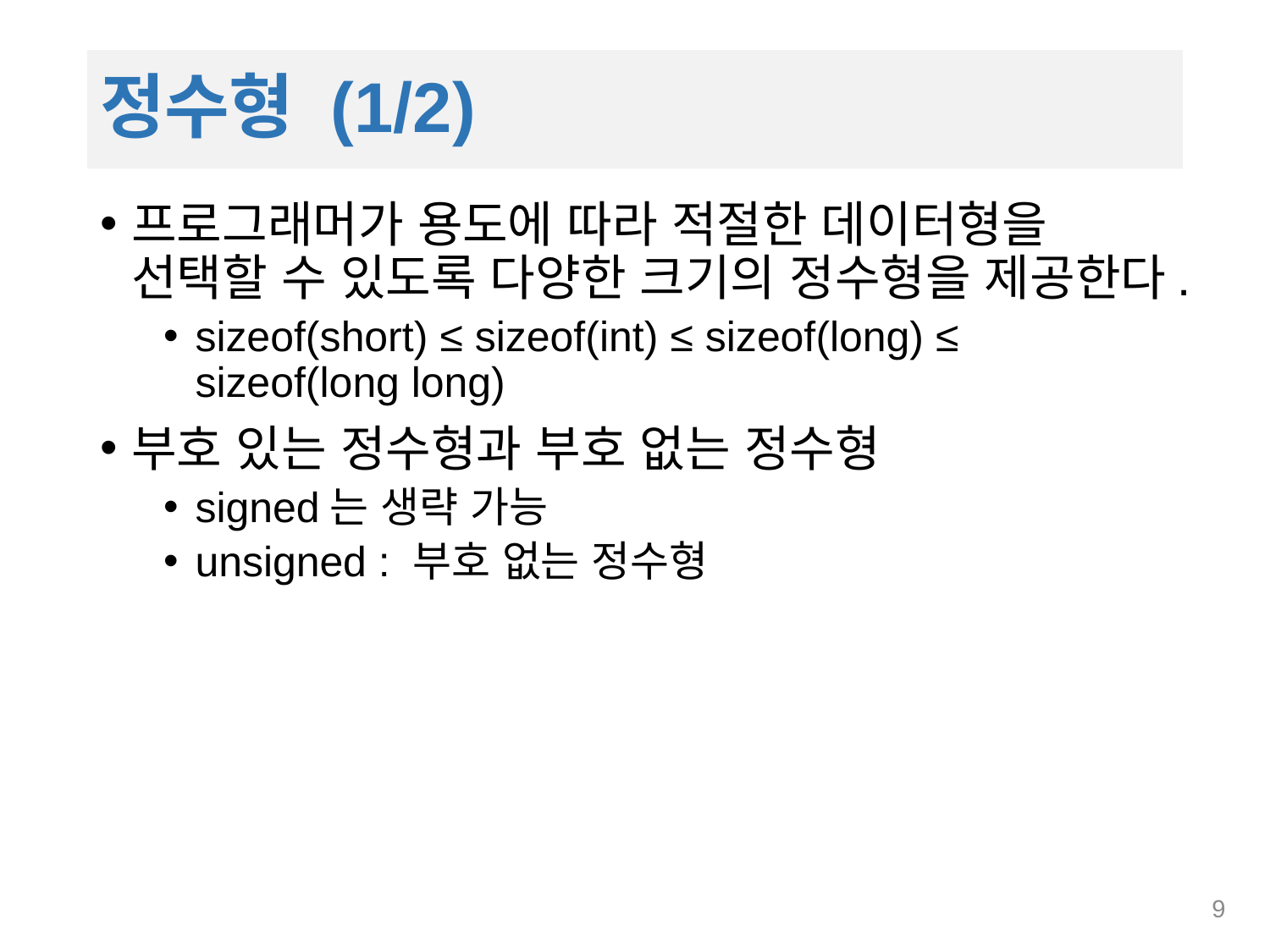

# 정수형 (1/2)
프로그래머가 용도에 따라 적절한 데이터형을 선택할 수 있도록 다양한 크기의 정수형을 제공한다.
sizeof(short) ≤ sizeof(int) ≤ sizeof(long) ≤ sizeof(long long)
부호 있는 정수형과 부호 없는 정수형
signed는 생략 가능
unsigned : 부호 없는 정수형
9